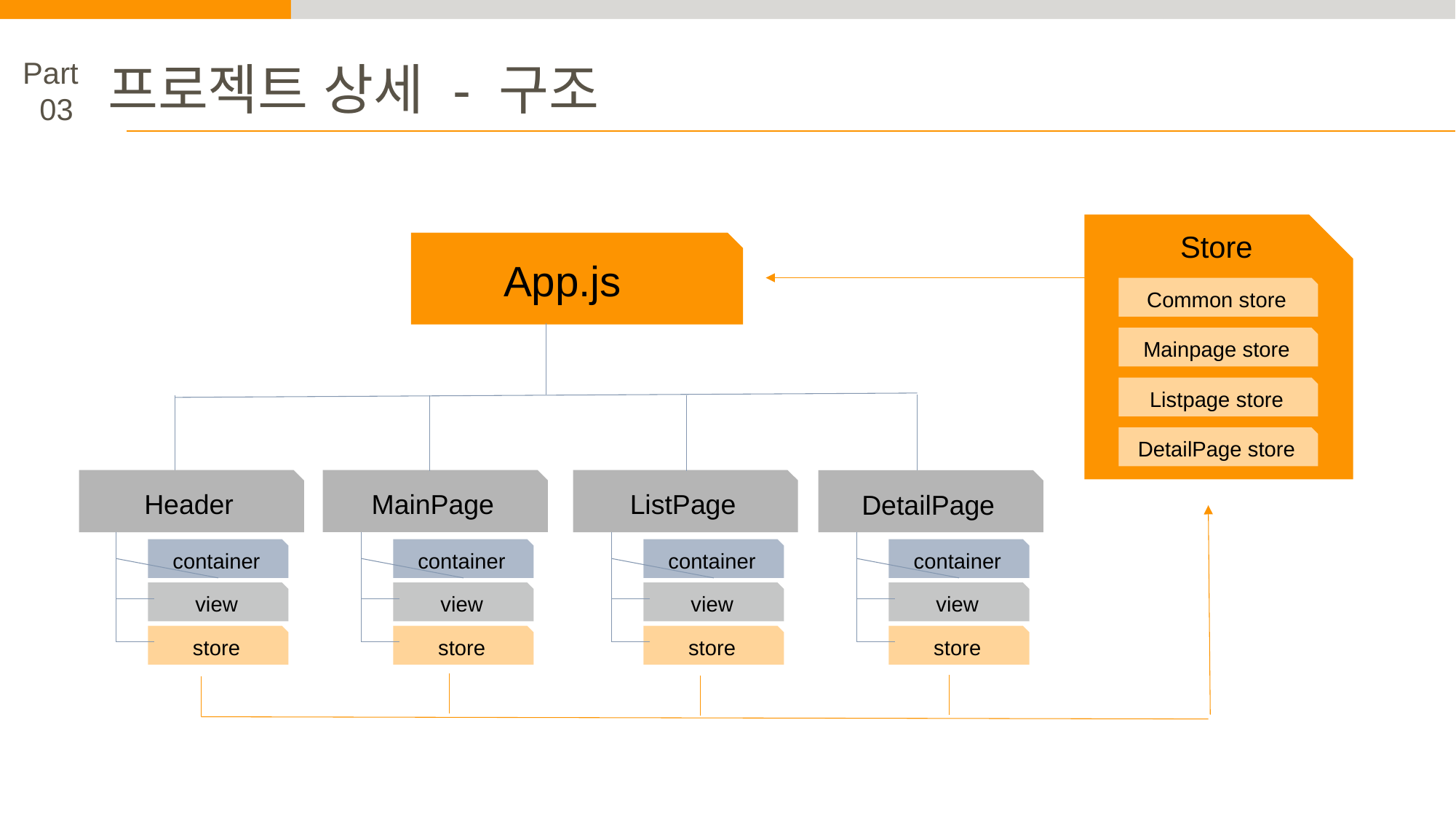

Part
  03
프로젝트 상세 - 구조

Store

App.js
Common store
Mainpage store
Listpage store
DetailPage store
MainPage
Header
ListPage
DetailPage
container
container
container
container
view
view
view
view
store
store
store
store